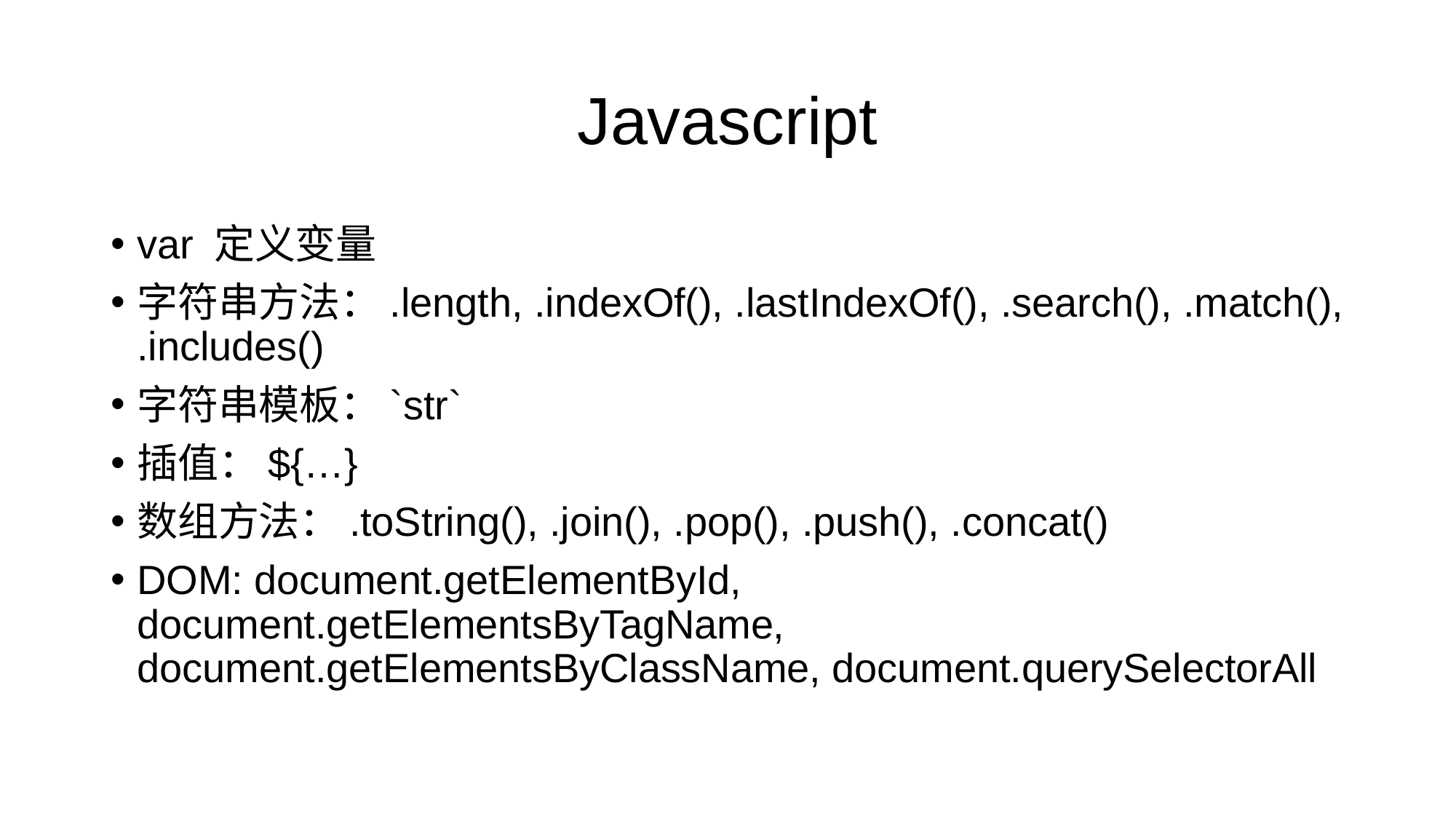

# Javascript
var 定义变量
字符串方法：.length, .indexOf(), .lastIndexOf(), .search(), .match(), .includes()
字符串模板：`str`
插值：${…}
数组方法：.toString(), .join(), .pop(), .push(), .concat()
DOM: document.getElementById, document.getElementsByTagName, document.getElementsByClassName, document.querySelectorAll